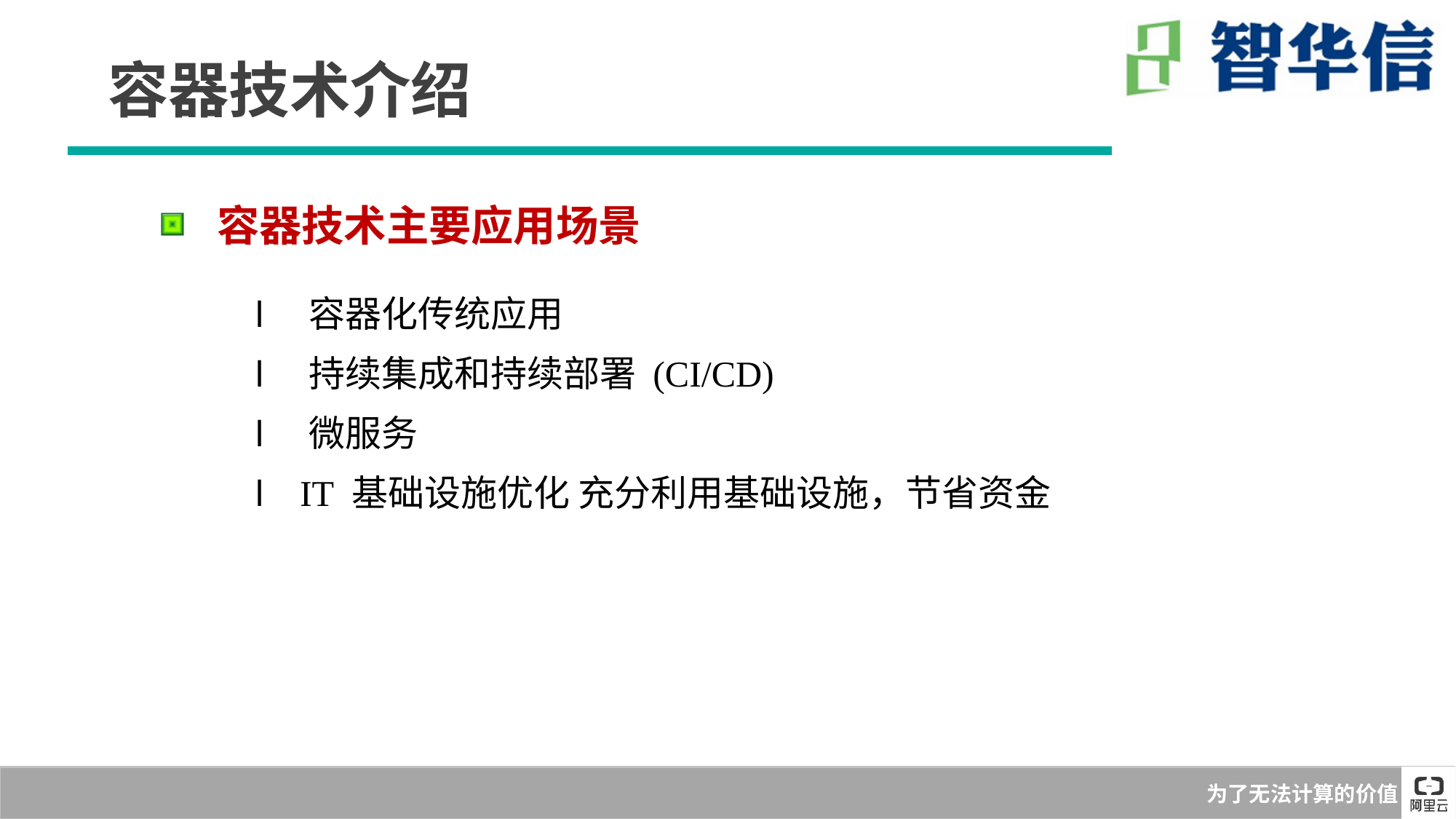

容器技术介绍
  容器技术主要应用场景
l    容器化传统应用
l    持续集成和持续部署 (CI/CD)
l    微服务
l    IT 基础设施优化 充分利用基础设施，节省资金